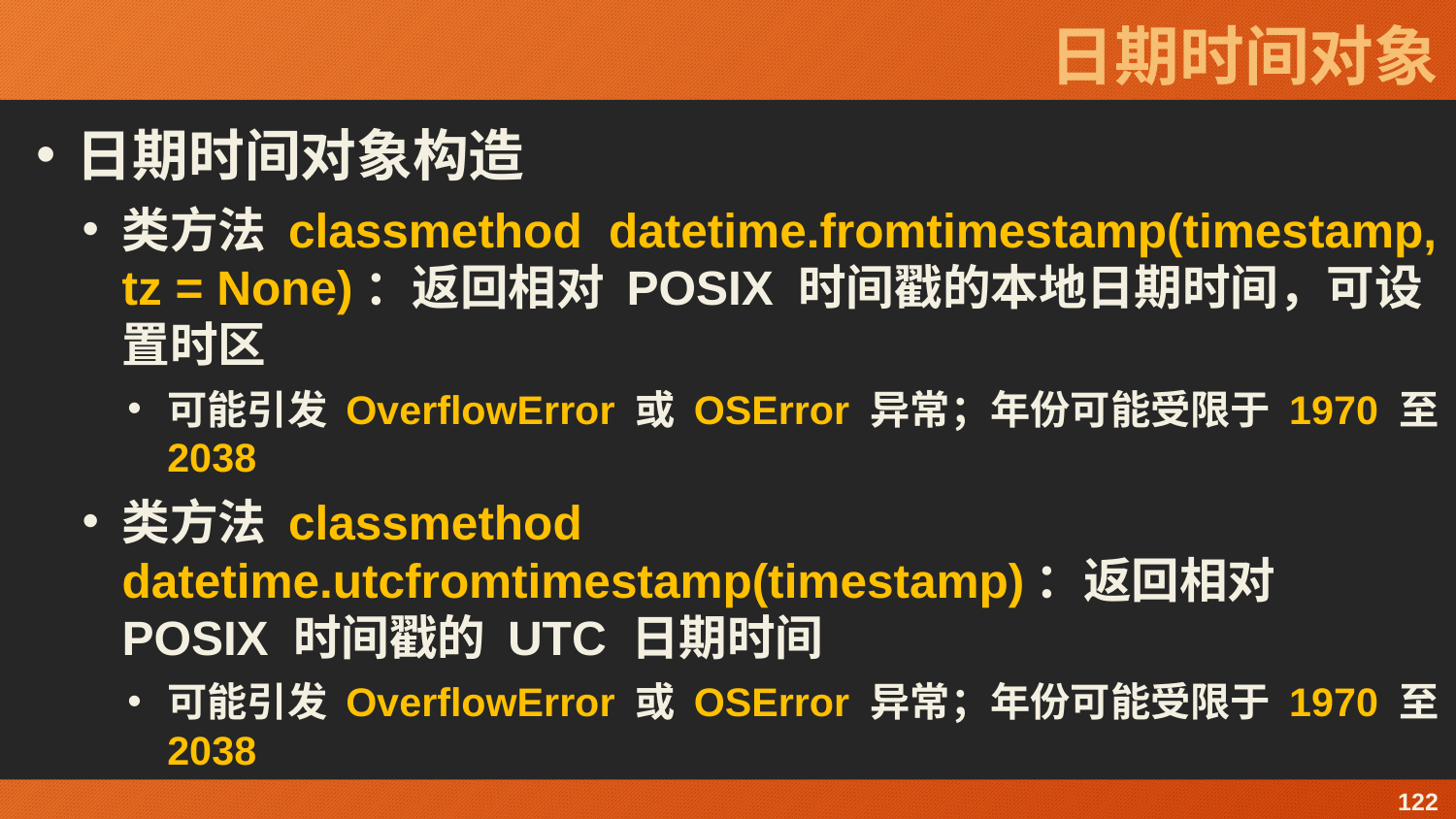

# 日期时间对象
日期时间对象构造
类方法 classmethod  datetime.fromtimestamp(timestamp, tz = None)：返回相对 POSIX 时间戳的本地日期时间，可设置时区
可能引发 OverflowError 或 OSError 异常；年份可能受限于 1970 至 2038
类方法 classmethod  datetime.utcfromtimestamp(timestamp)：返回相对 POSIX 时间戳的 UTC 日期时间
可能引发 OverflowError 或 OSError 异常；年份可能受限于 1970 至 2038
122